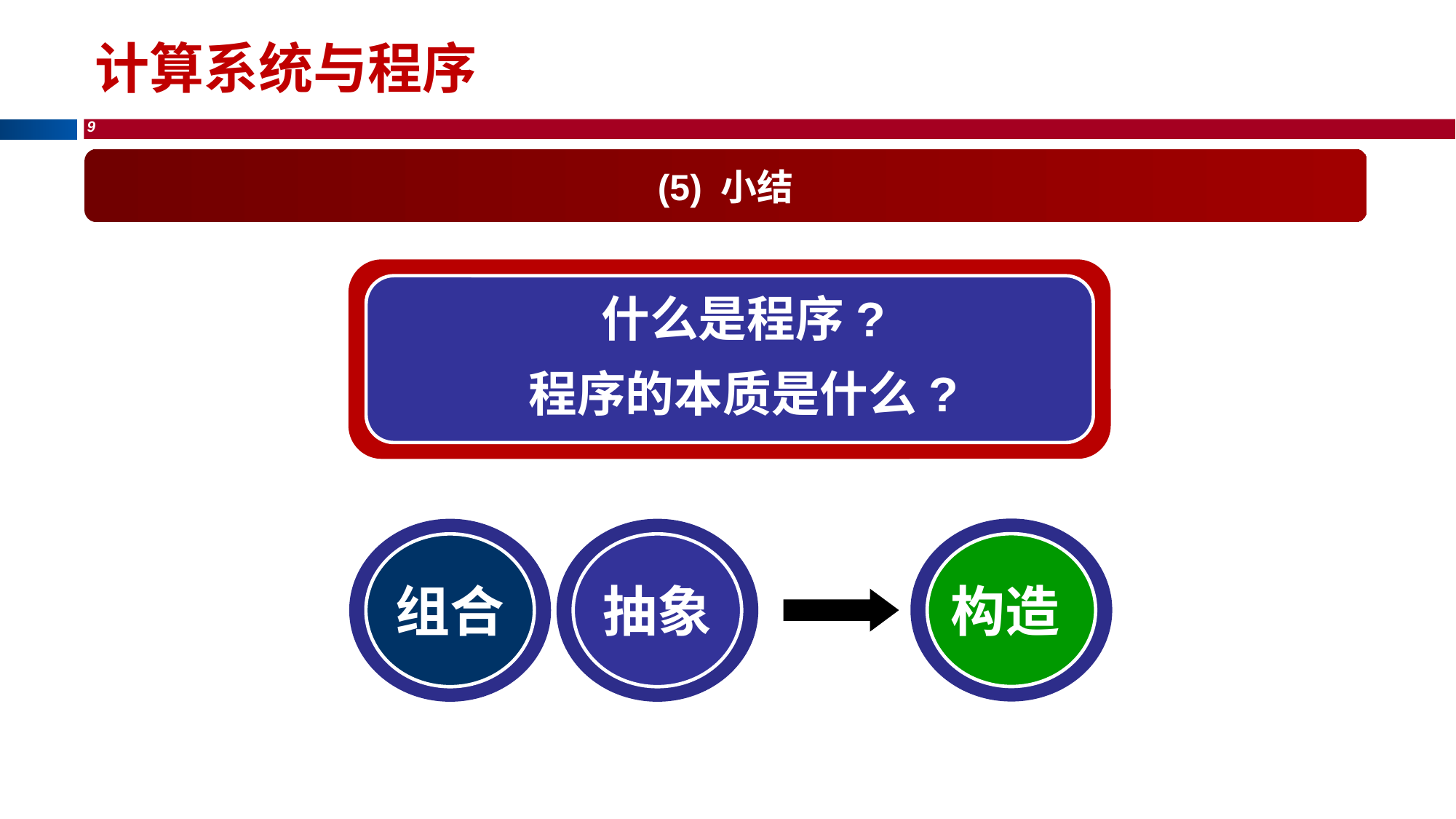

计算系统与程序
(5) 小结

什么是程序?
程序的本质是什么?

构造

组合

抽象